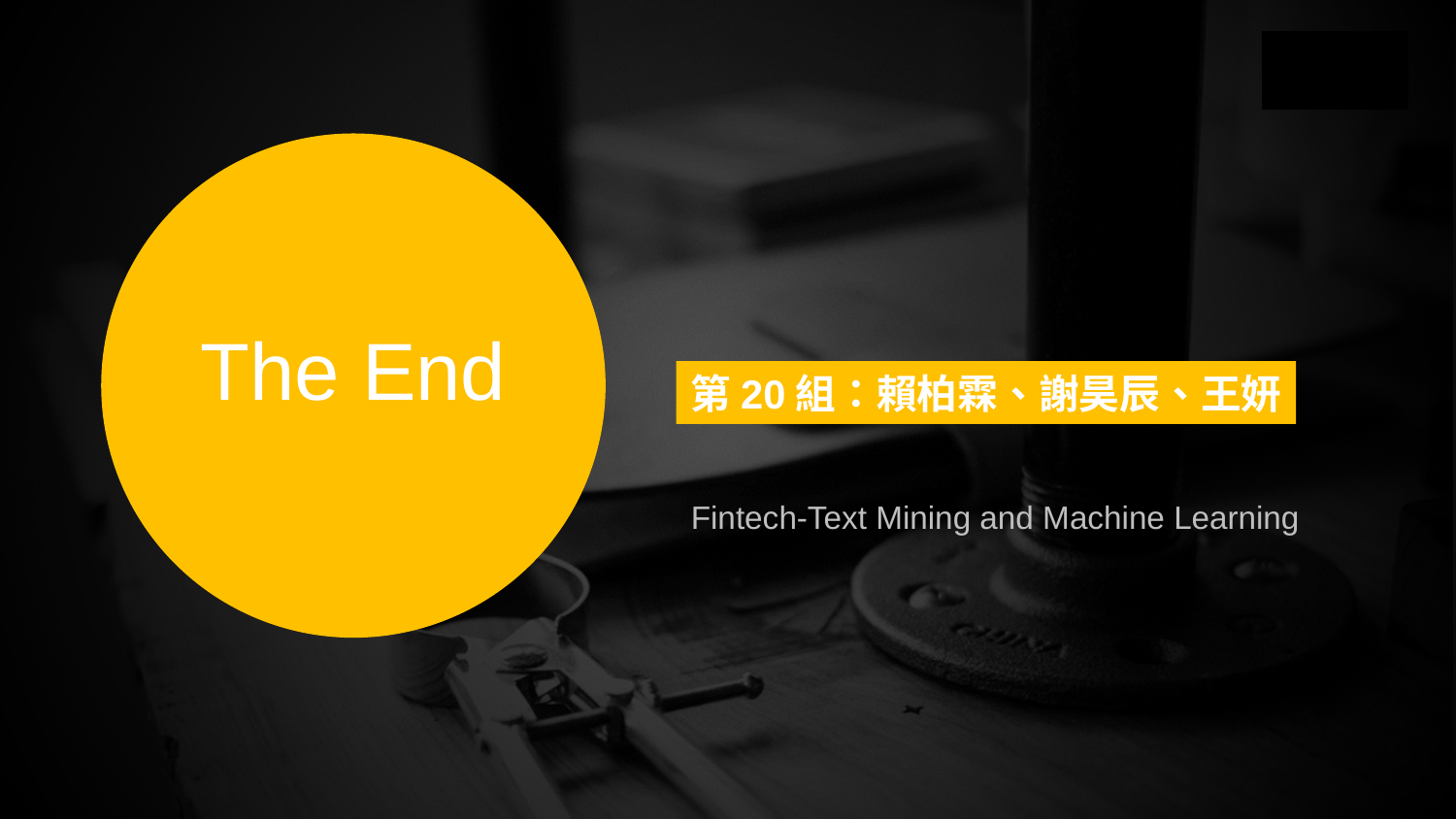

15

The End
第20組：賴柏霖、謝昊辰、王妍
| Fintech-Text Mining and Machine Learning |
| --- |